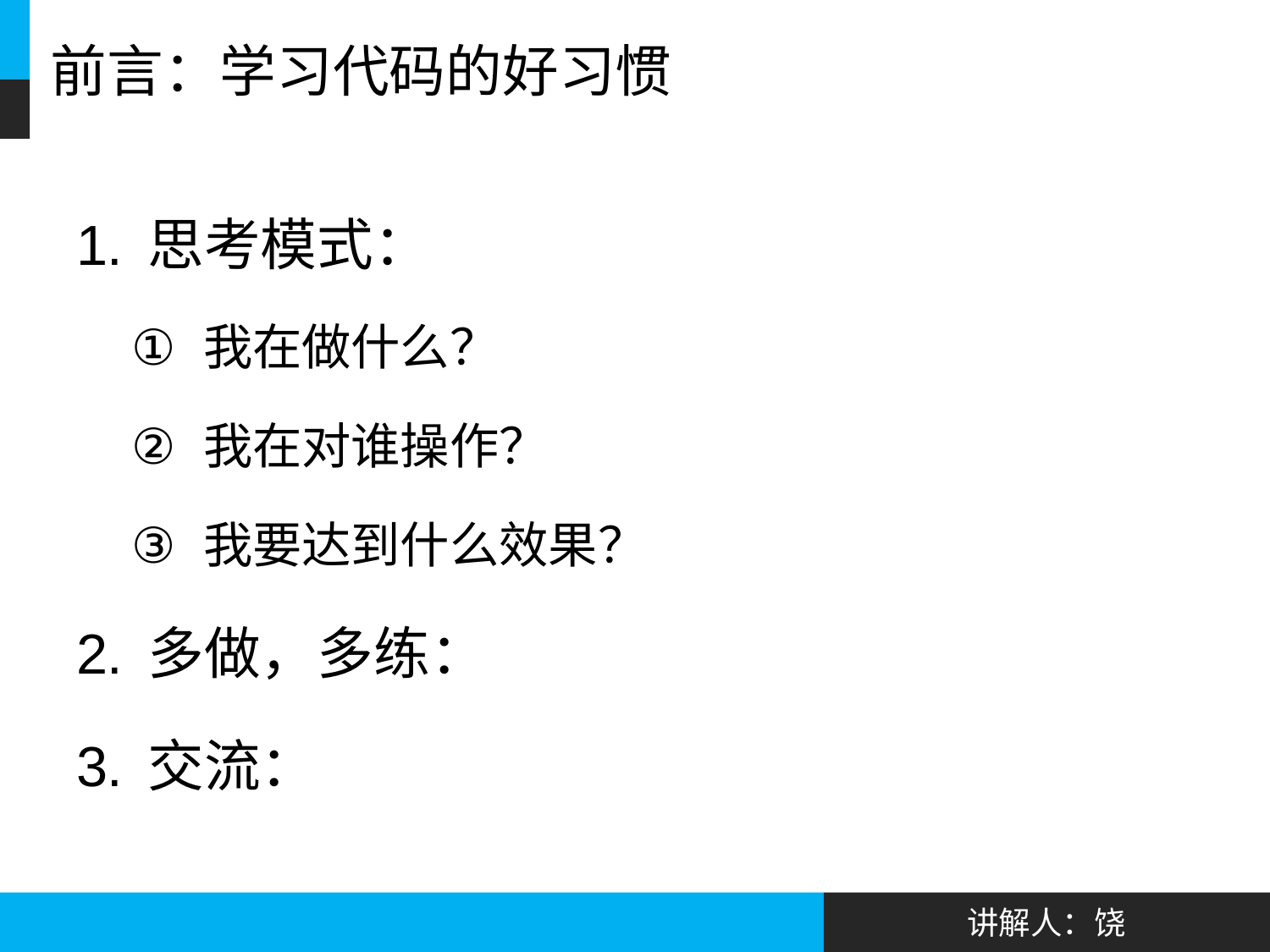

# 前言：学习代码的好习惯
思考模式：
我在做什么？
我在对谁操作？
我要达到什么效果？
多做，多练：
交流：